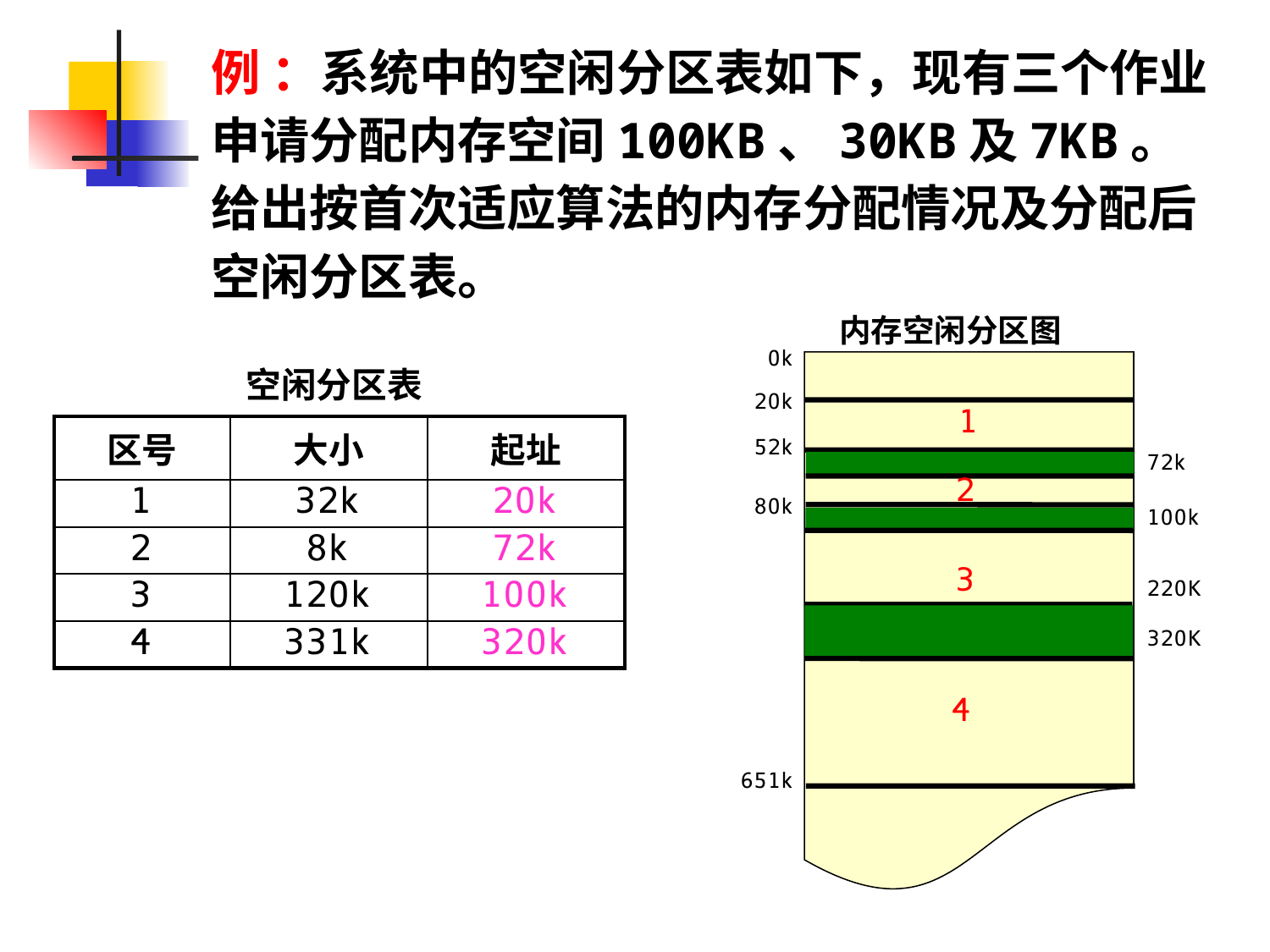

例 ：系统中的空闲分区表如下，现有三个作业申请分配内存空间100KB、30KB及7KB。给出按首次适应算法的内存分配情况及分配后空闲分区表。
内存空闲分区图
    0k
  20k

  52k
  80k

651k

72k

100k

220K

320K

1

2

3

4

空闲分区表
| 区号 | 大小 | 起址 |
| --- | --- | --- |
| 1 | 32k | 20k |
| 2 | 8k | 72k |
| 3 | 120k | 100k |
| 4 | 331k | 320k |